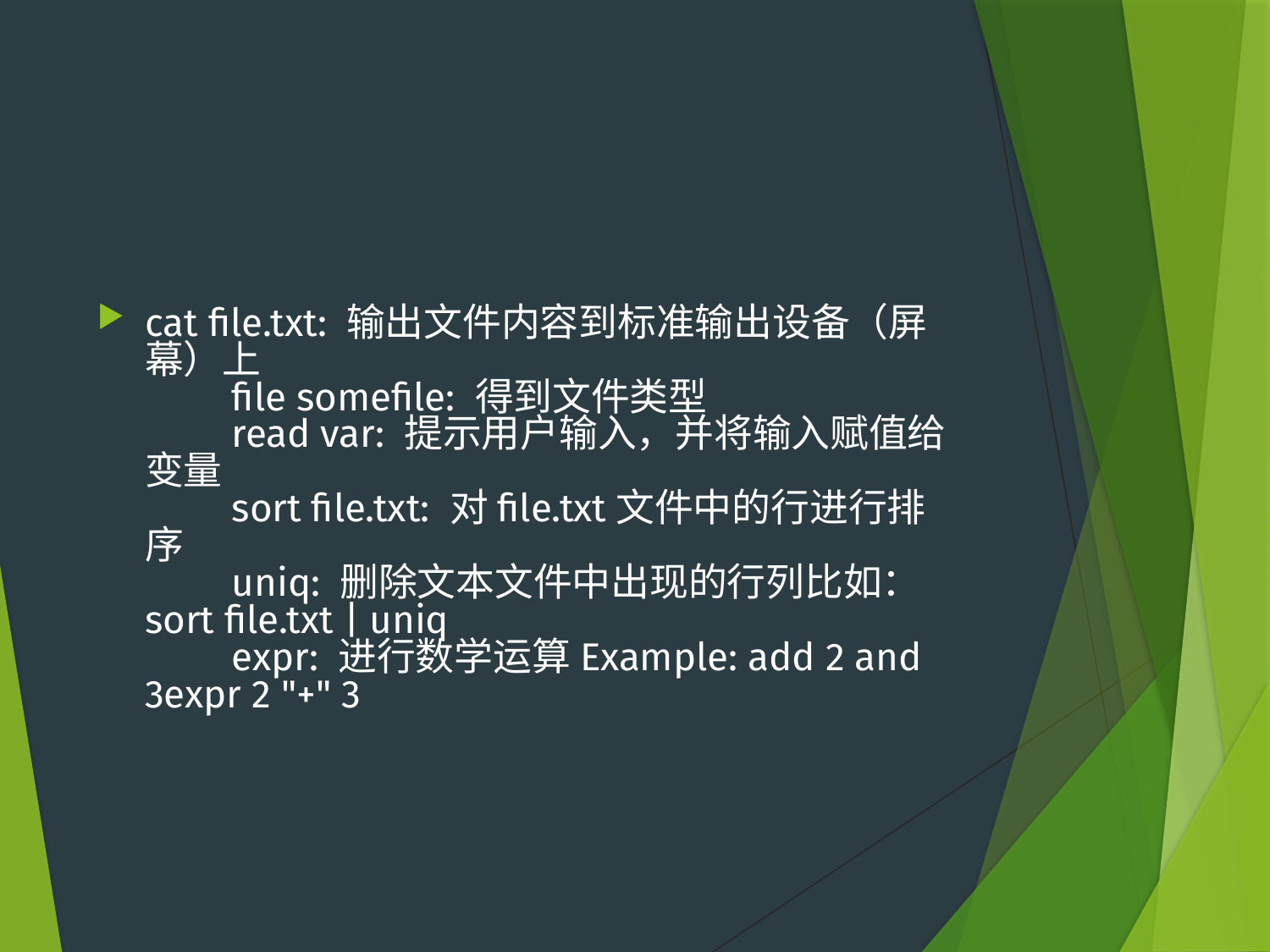

#
cat file.txt: 输出文件内容到标准输出设备（屏幕）上
　　file somefile: 得到文件类型
　　read var: 提示用户输入，并将输入赋值给变量
　　sort file.txt: 对file.txt文件中的行进行排序
　　uniq: 删除文本文件中出现的行列比如： sort file.txt | uniq
　　expr: 进行数学运算Example: add 2 and 3expr 2 "+" 3